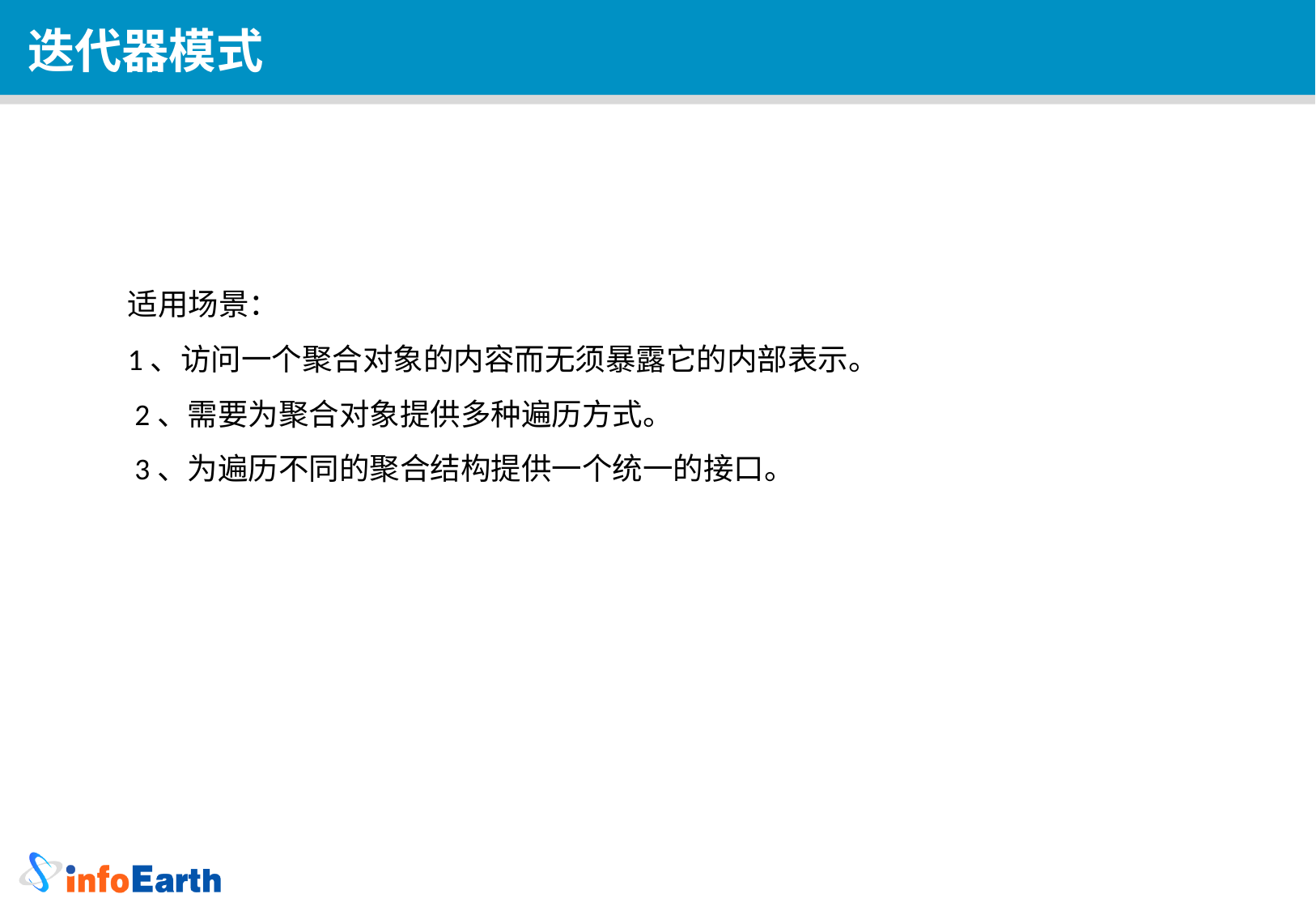

迭代器模式

适用场景：
1、访问一个聚合对象的内容而无须暴露它的内部表示。
 2、需要为聚合对象提供多种遍历方式。
 3、为遍历不同的聚合结构提供一个统一的接口。